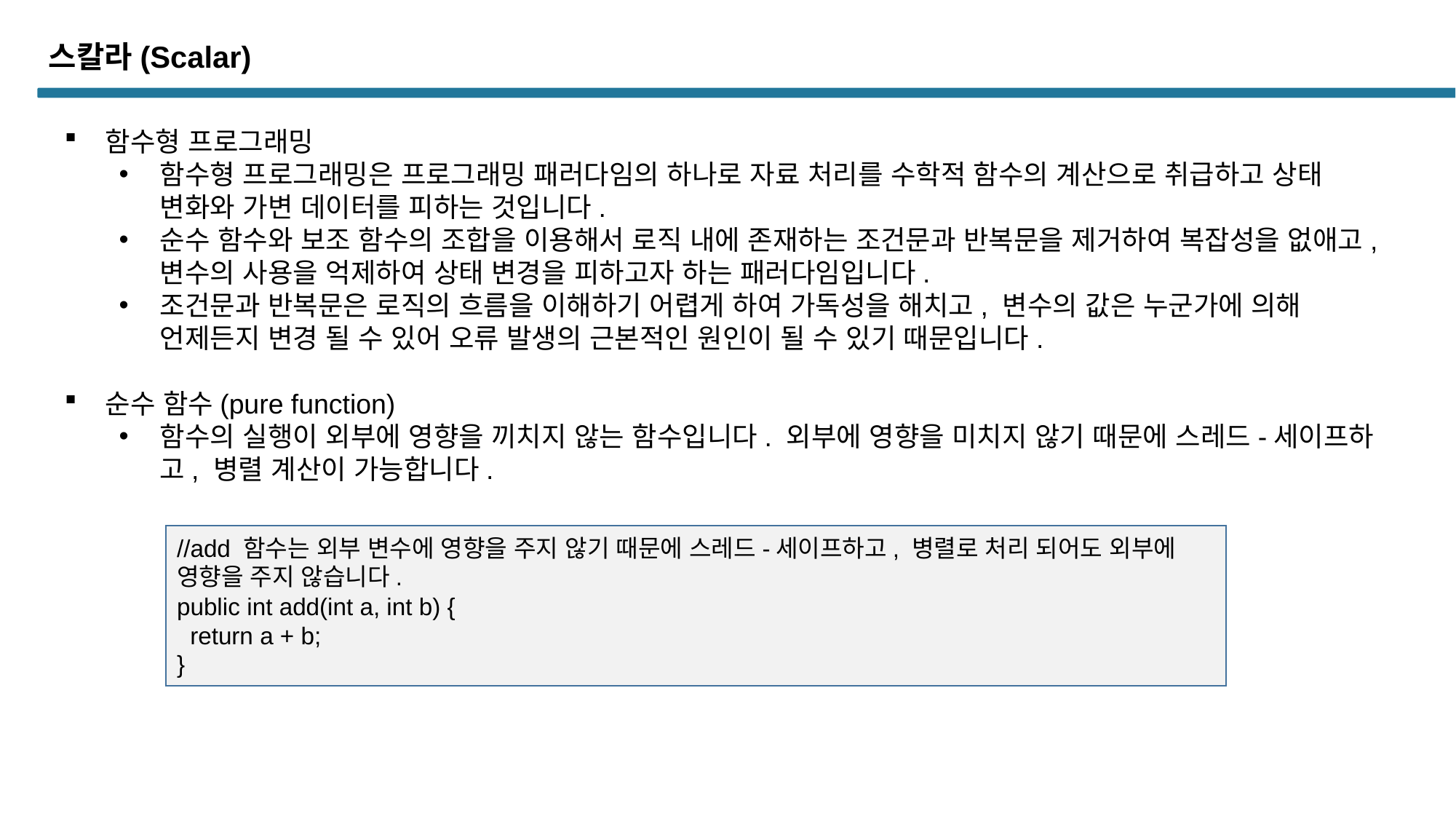

스칼라(Scalar)
함수형 프로그래밍
함수형 프로그래밍은 프로그래밍 패러다임의 하나로 자료 처리를 수학적 함수의 계산으로 취급하고 상태 변화와 가변 데이터를 피하는 것입니다.
순수 함수와 보조 함수의 조합을 이용해서 로직 내에 존재하는 조건문과 반복문을 제거하여 복잡성을 없애고, 변수의 사용을 억제하여 상태 변경을 피하고자 하는 패러다임입니다.
조건문과 반복문은 로직의 흐름을 이해하기 어렵게 하여 가독성을 해치고, 변수의 값은 누군가에 의해 언제든지 변경 될 수 있어 오류 발생의 근본적인 원인이 될 수 있기 때문입니다.

순수 함수(pure function)
함수의 실행이 외부에 영향을 끼치지 않는 함수입니다. 외부에 영향을 미치지 않기 때문에 스레드-세이프하고, 병렬 계산이 가능합니다.

//add 함수는 외부 변수에 영향을 주지 않기 때문에 스레드-세이프하고, 병렬로 처리 되어도 외부에 영향을 주지 않습니다.
public int add(int a, int b) {
  return a + b;
}